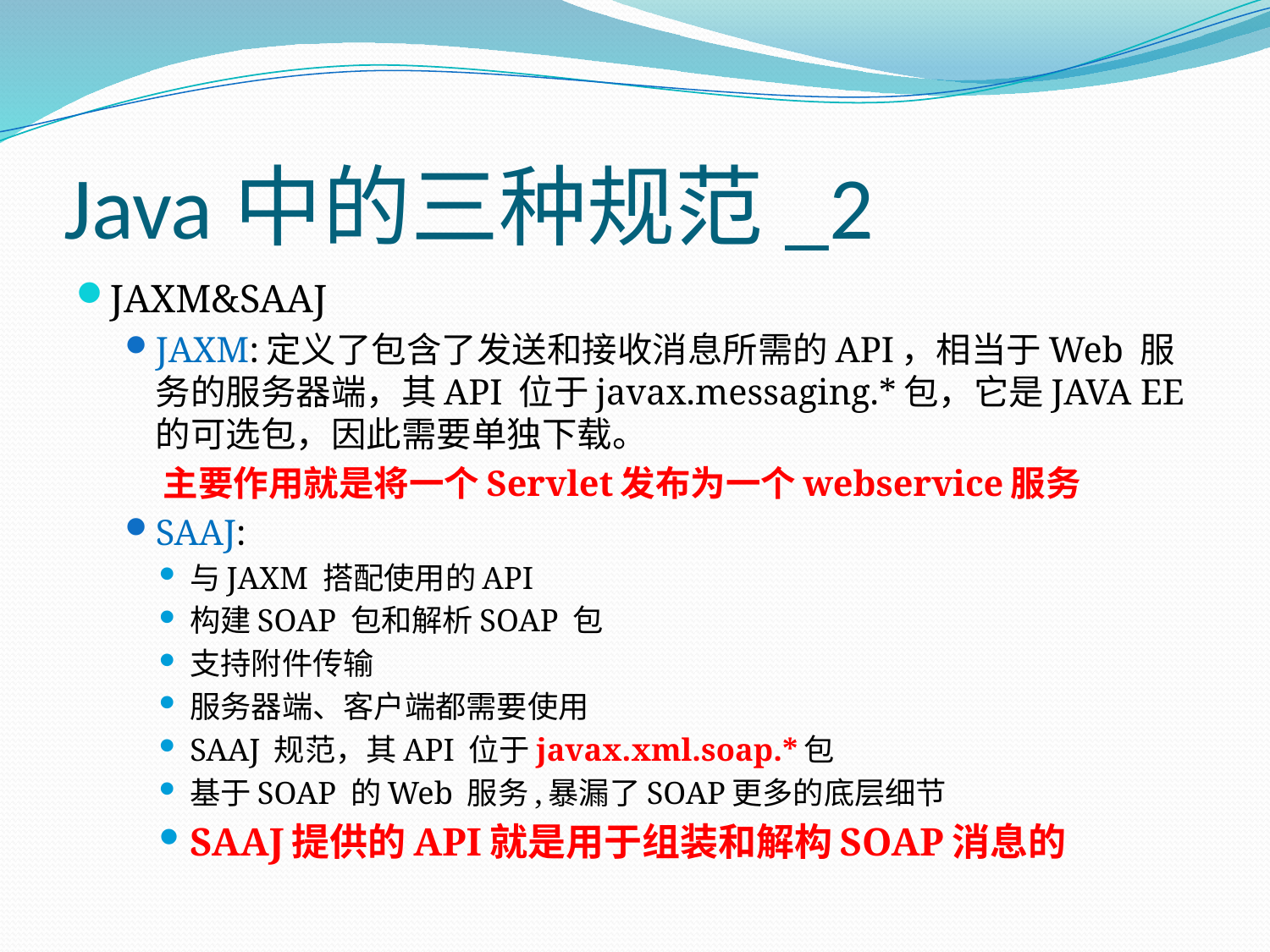

# Java中的三种规范_2
JAXM&SAAJ
JAXM:定义了包含了发送和接收消息所需的API，相当于Web 服务的服务器端，其API 位于javax.messaging.*包，它是JAVA EE 的可选包，因此需要单独下载。
    主要作用就是将一个Servlet发布为一个webservice服务
SAAJ:
与JAXM 搭配使用的API
构建SOAP 包和解析SOAP 包
支持附件传输
服务器端、客户端都需要使用
SAAJ 规范，其API 位于javax.xml.soap.*包
基于SOAP 的Web 服务,暴漏了SOAP更多的底层细节
SAAJ提供的API就是用于组装和解构SOAP消息的